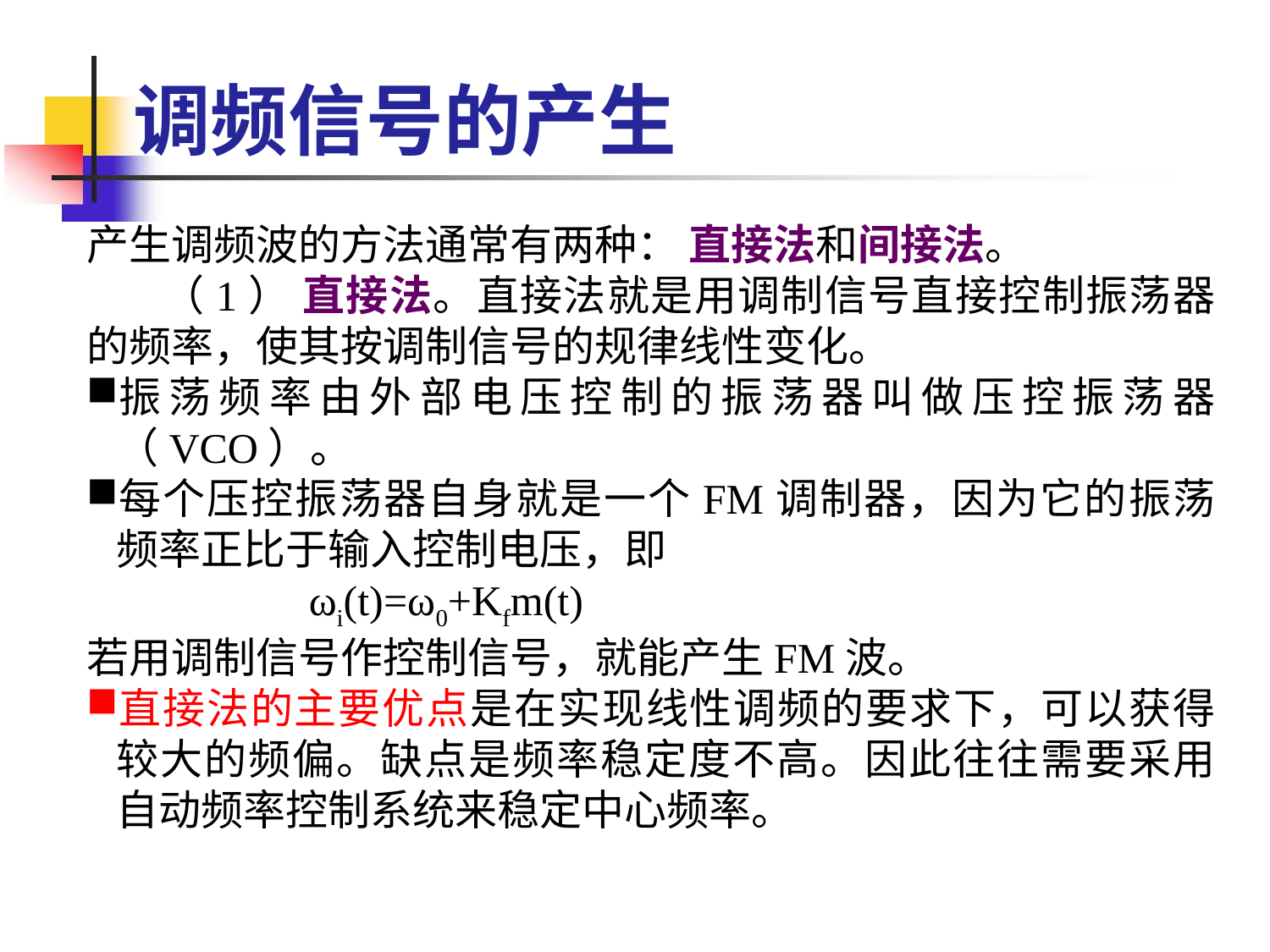

调频信号的产生
产生调频波的方法通常有两种： 直接法和间接法。
      （1） 直接法。直接法就是用调制信号直接控制振荡器的频率，使其按调制信号的规律线性变化。
振荡频率由外部电压控制的振荡器叫做压控振荡器（VCO）。
每个压控振荡器自身就是一个FM调制器，因为它的振荡频率正比于输入控制电压，即
                     ωi(t)=ω0+Kfm(t)
若用调制信号作控制信号，就能产生FM波。
直接法的主要优点是在实现线性调频的要求下，可以获得较大的频偏。缺点是频率稳定度不高。因此往往需要采用自动频率控制系统来稳定中心频率。